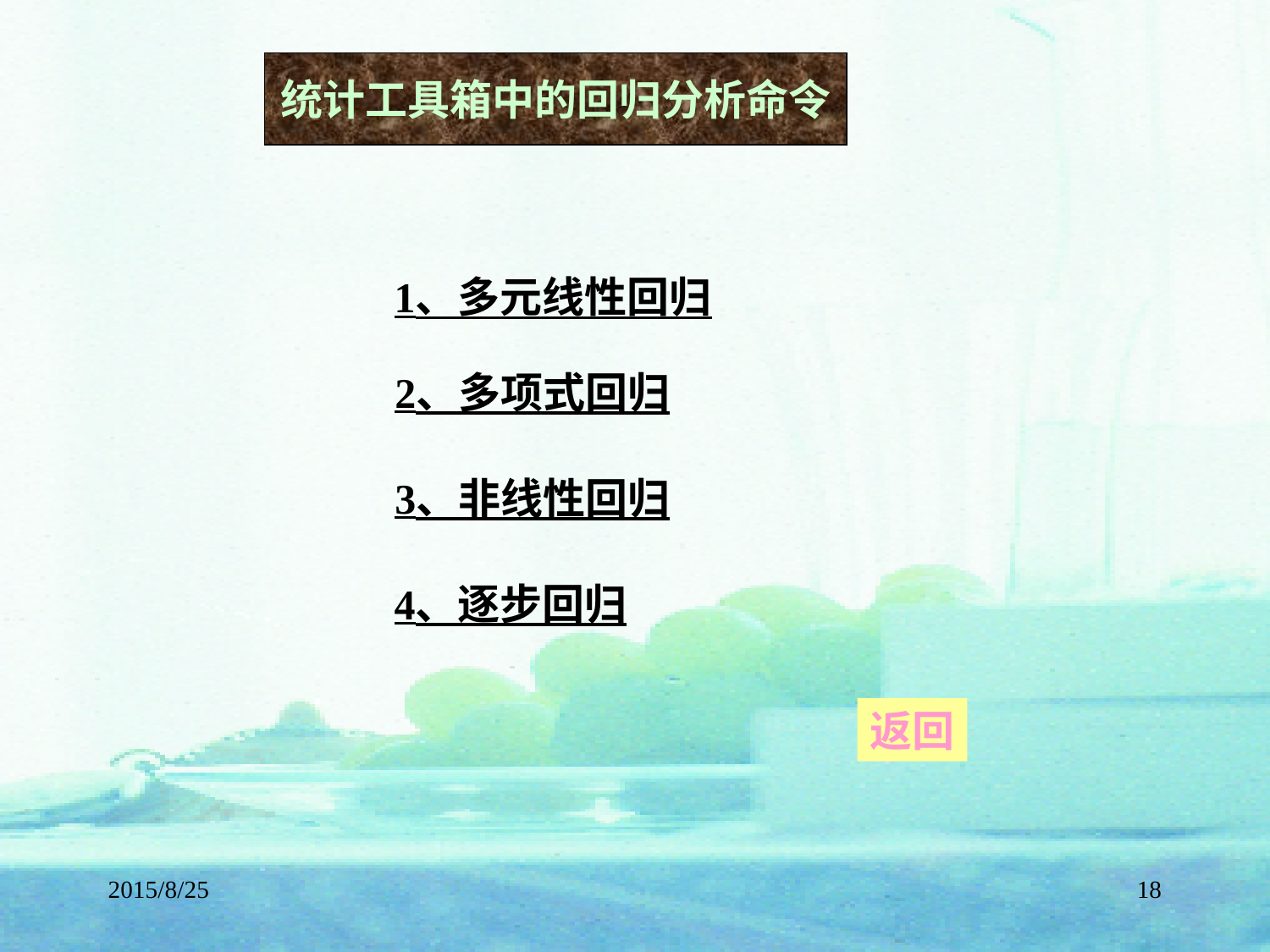

统计工具箱中的回归分析命令
1、多元线性回归
2、多项式回归
3、非线性回归
4、逐步回归
返回
2015/8/25
18